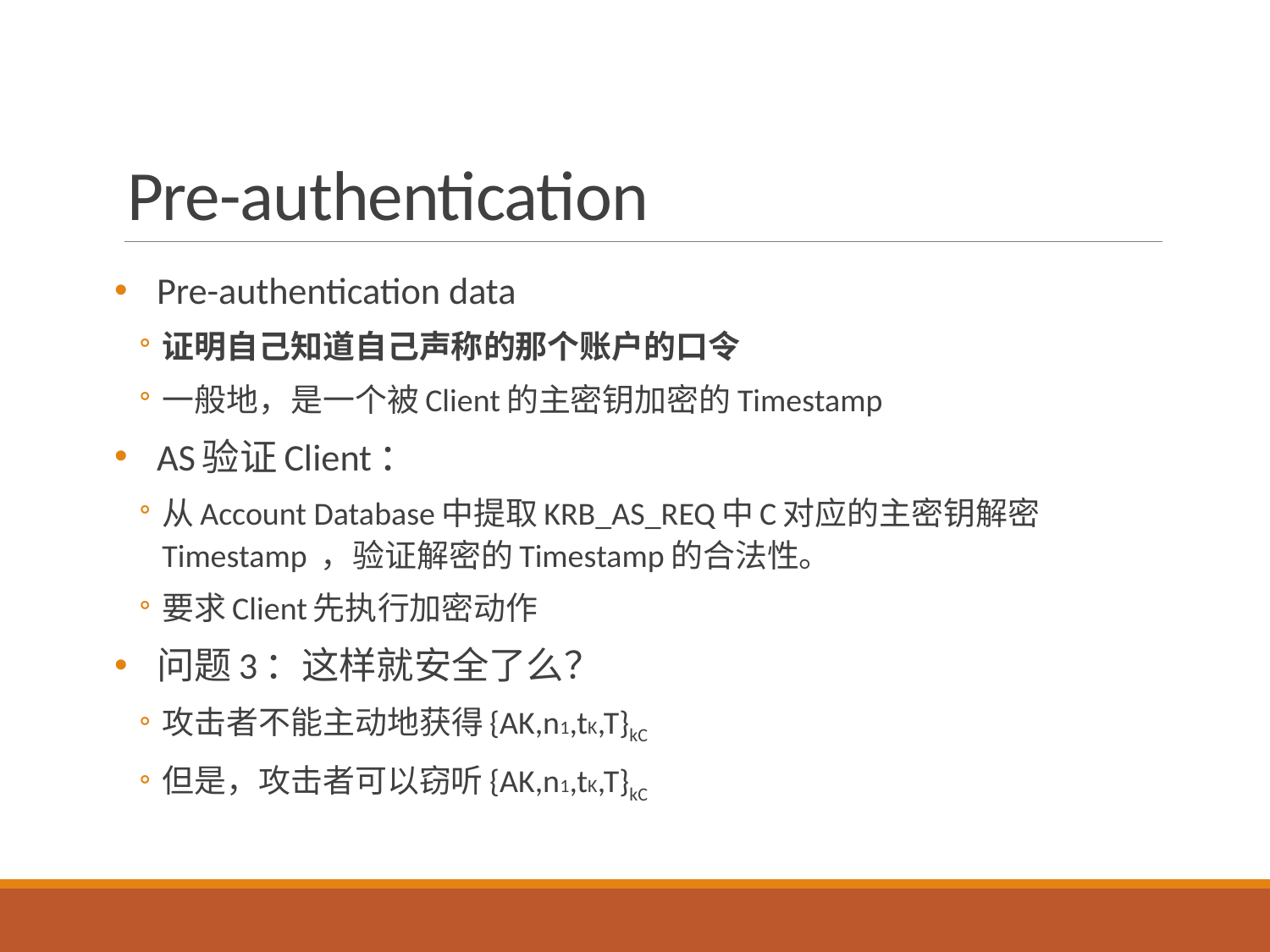

# Pre-authentication
Pre-authentication data
证明自己知道自己声称的那个账户的口令
一般地，是一个被Client的主密钥加密的Timestamp
AS验证Client：
从Account Database中提取KRB_AS_REQ中C对应的主密钥解密Timestamp ，验证解密的Timestamp的合法性。
要求Client先执行加密动作
问题3：这样就安全了么？
攻击者不能主动地获得{AK,n1,tK,T}kC
但是，攻击者可以窃听{AK,n1,tK,T}kC